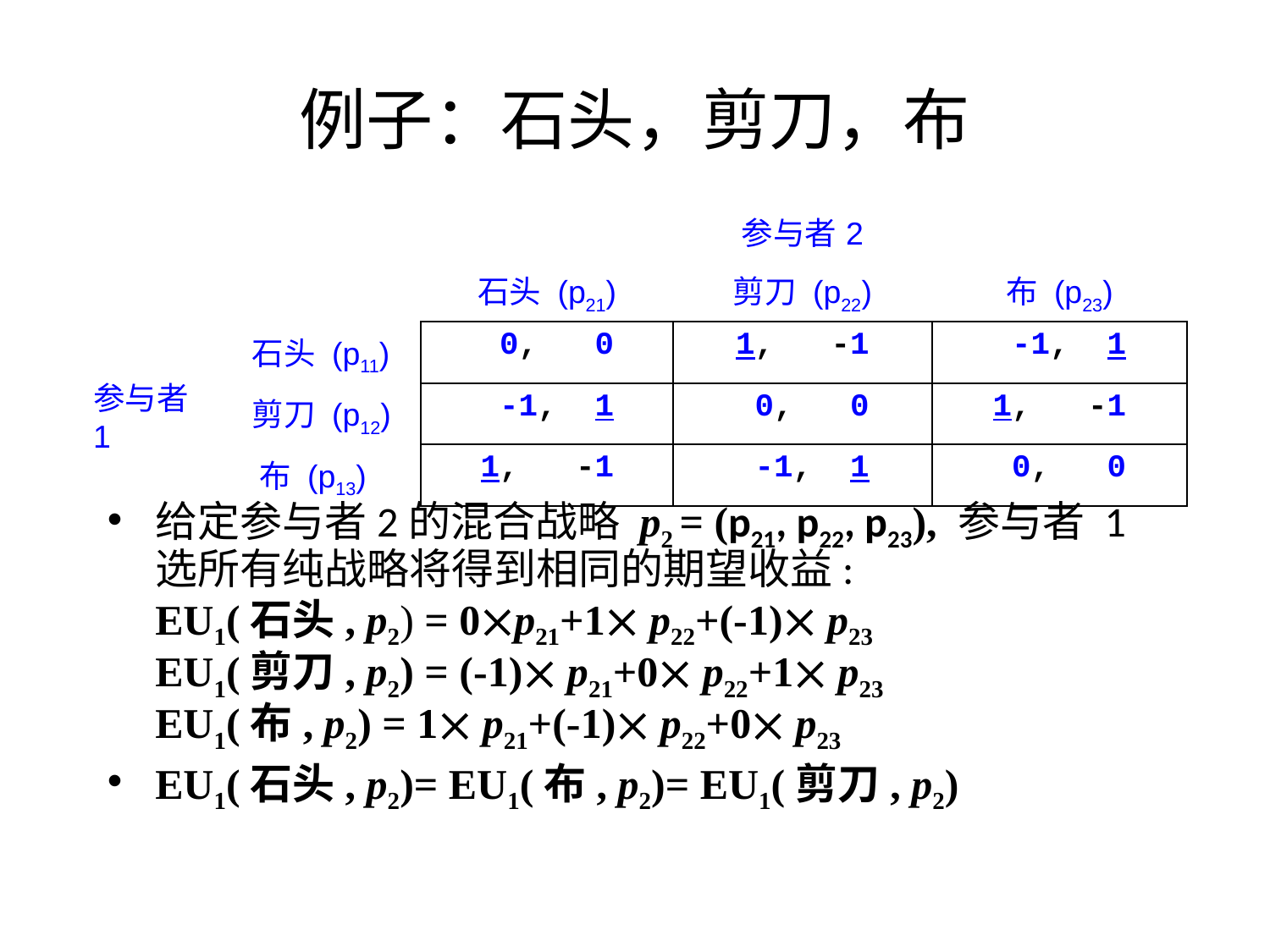

# 例子：石头，剪刀，布
|  |  |  | 参与者2 |  |
| --- | --- | --- | --- | --- |
|  |  | 石头 (p21) | 剪刀 (p22) | 布 (p23) |
| 参与者1 | 石头 (p11) | 0, 0 | 1, -1 | -1, 1 |
|  | 剪刀 (p12) | -1, 1 | 0, 0 | 1, -1 |
|  | 布 (p13) | 1, -1 | -1, 1 | 0, 0 |
给定参与者2的混合战略 p2 = (p21, p22, p23), 参与者 1 选所有纯战略将得到相同的期望收益:                             EU1(石头, p2) = 0×p21+1× p22+(-1)× p23
EU1(剪刀, p2) = (-1)× p21+0× p22+1× p23
EU1(布, p2) = 1× p21+(-1)× p22+0× p23
EU1(石头, p2)= EU1(布, p2)= EU1(剪刀, p2)